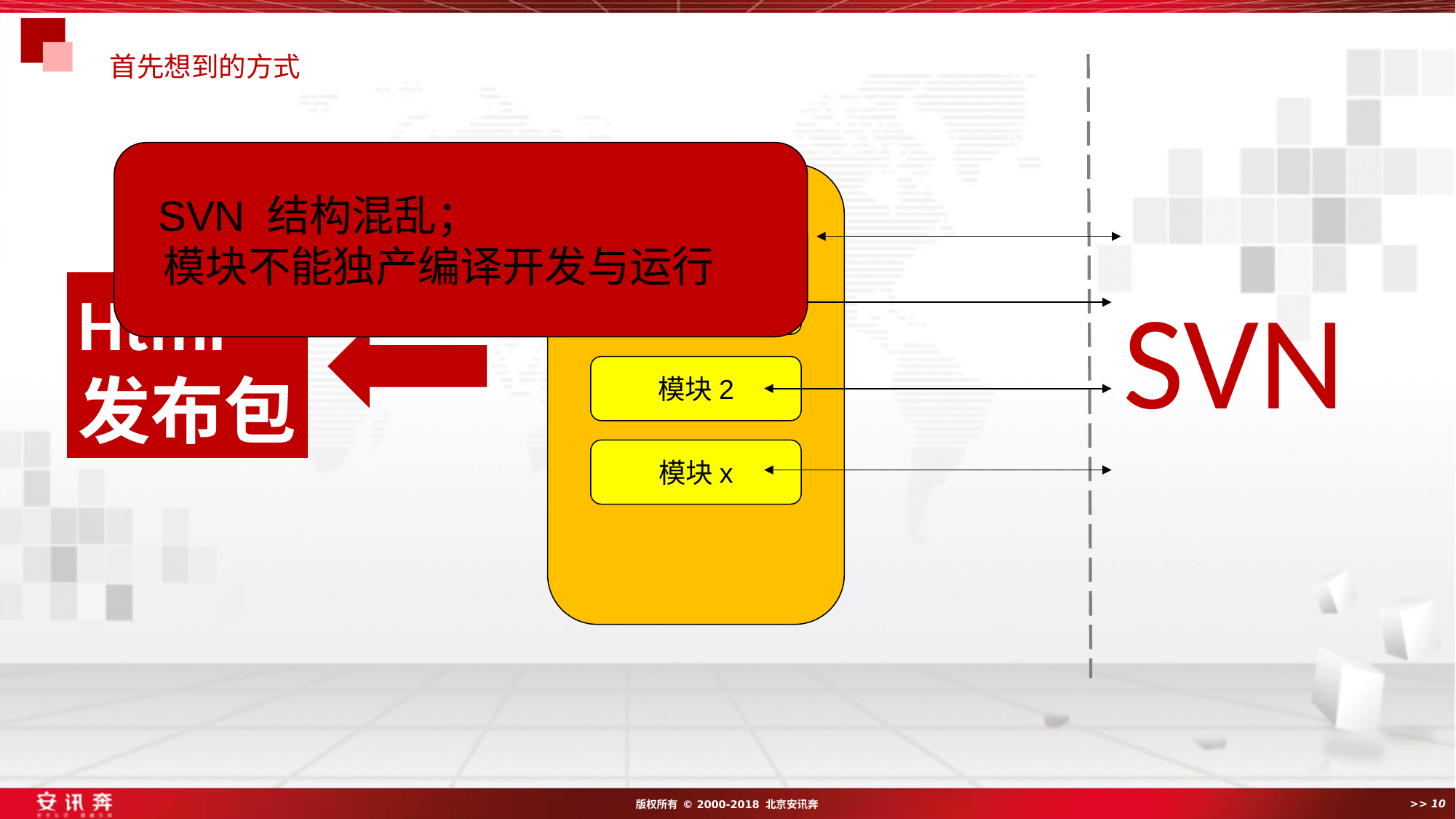

首先想到的方式
SVN
  SVN 结构混乱；
  模块不能独产编译开发与运行
AccessReal
模块1
模块2
模块x
Html
发布包